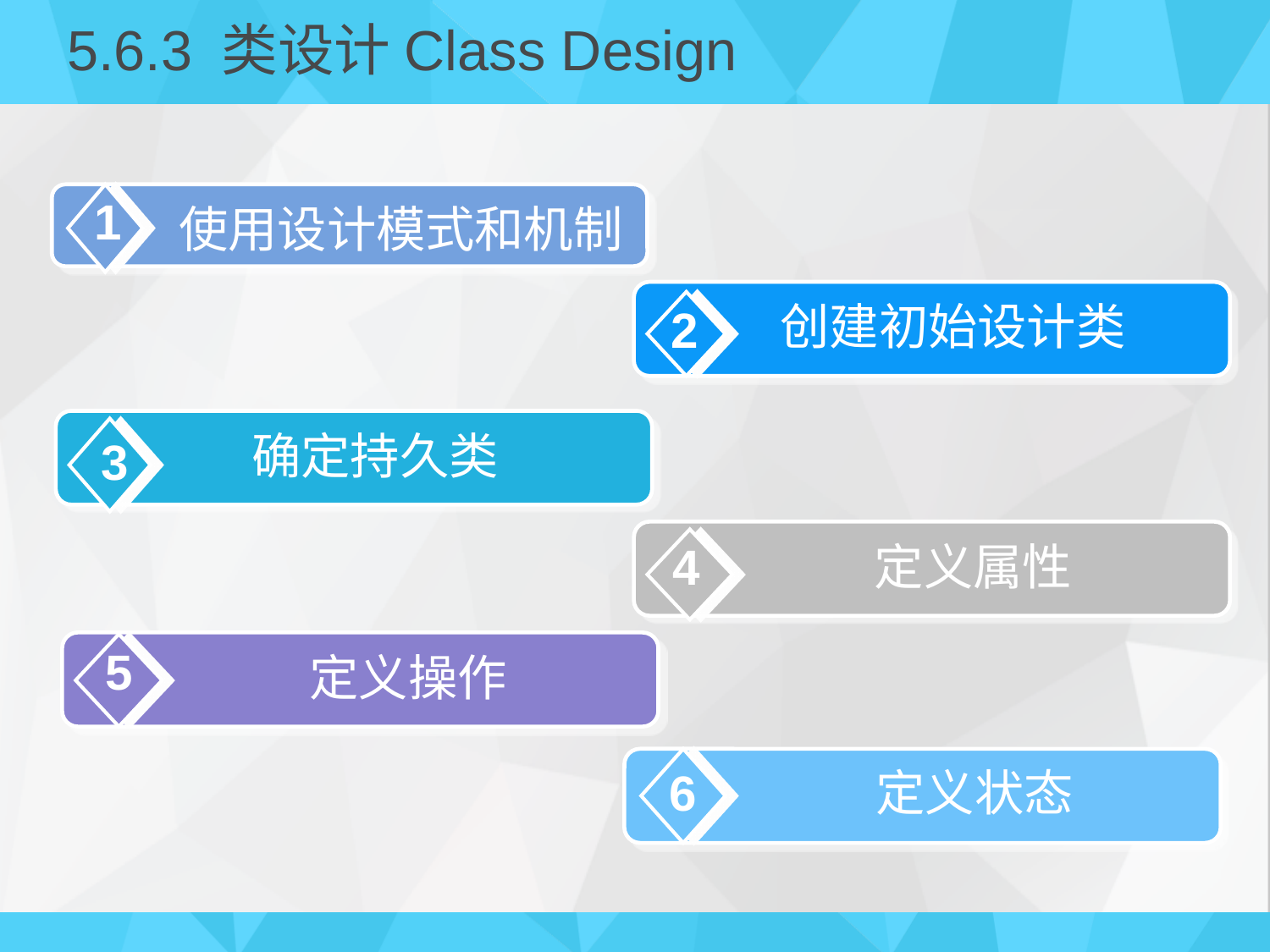

# 5.6.3 类设计Class Design

1
使用设计模式和机制

创建初始设计类

2

确定持久类
3

4

定义属性

5

定义操作

6
定义状态